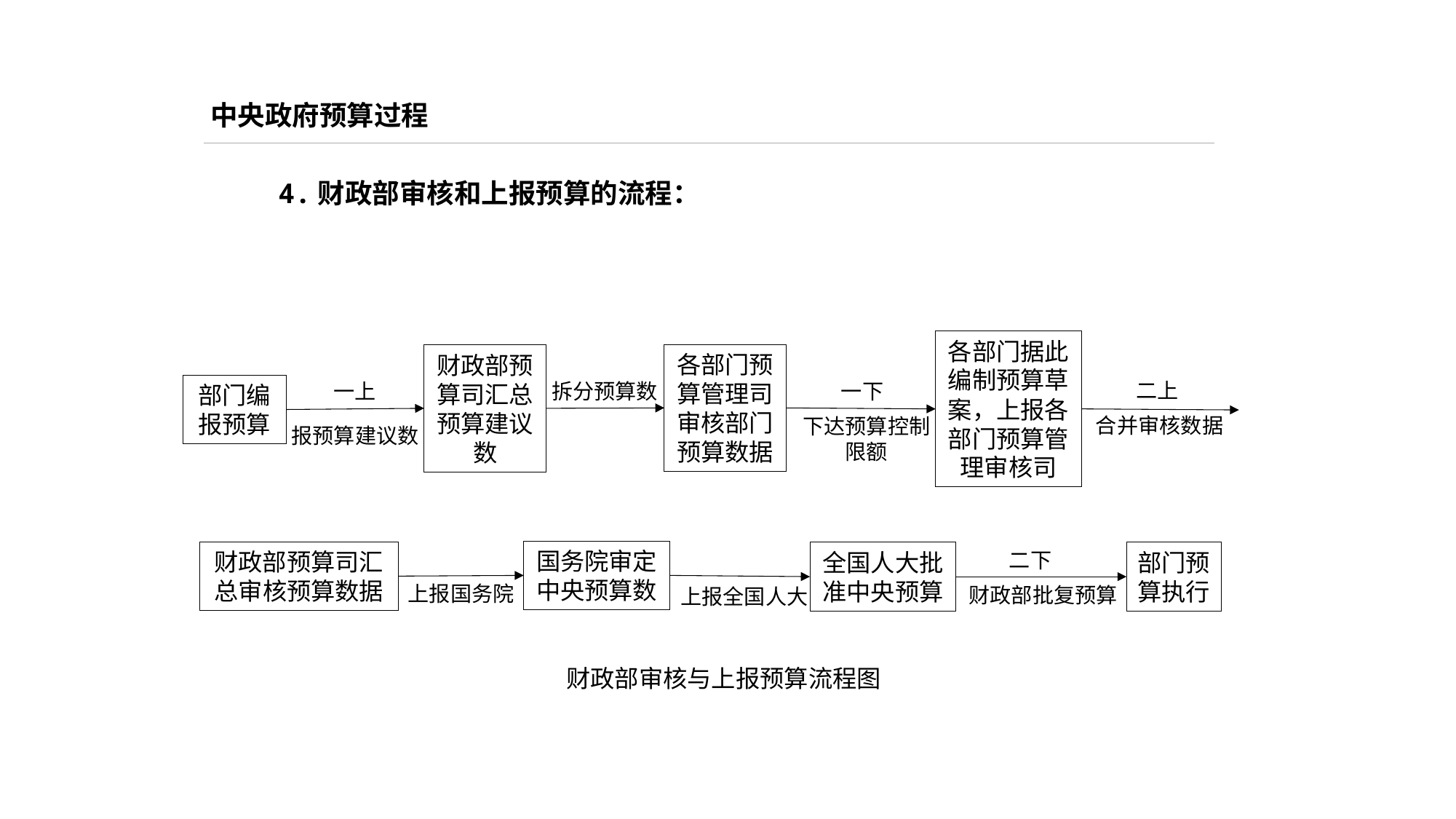

中央政府预算过程
4.财政部审核和上报预算的流程：
各部门据此编制预算草案，上报各部门预算管理审核司
各部门预算管理司审核部门预算数据
财政部预算司汇总预算建议数
二上
拆分预算数
一下
一上
部门编报预算
合并审核数据
下达预算控制限额
报预算建议数
国务院审定中央预算数
二下
财政部预算司汇总审核预算数据
全国人大批准中央预算
部门预算执行
上报国务院
财政部批复预算
上报全国人大
财政部审核与上报预算流程图